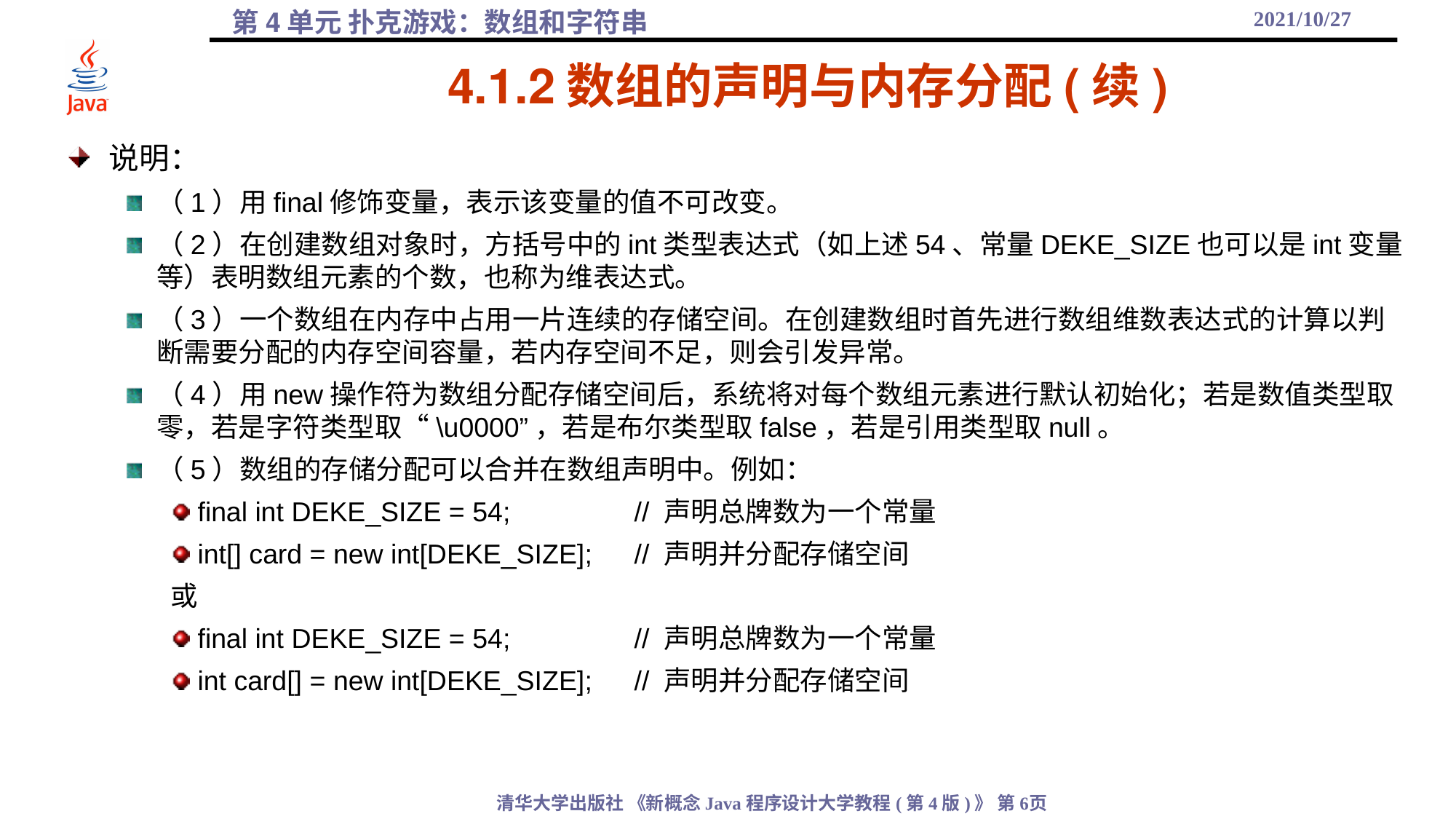

2021/10/27
# 4.1.2数组的声明与内存分配(续)
说明：
（1）用final修饰变量，表示该变量的值不可改变。
（2）在创建数组对象时，方括号中的int类型表达式（如上述54、常量DEKE_SIZE也可以是int变量等）表明数组元素的个数，也称为维表达式。
（3）一个数组在内存中占用一片连续的存储空间。在创建数组时首先进行数组维数表达式的计算以判断需要分配的内存空间容量，若内存空间不足，则会引发异常。
（4）用new操作符为数组分配存储空间后，系统将对每个数组元素进行默认初始化；若是数值类型取零，若是字符类型取“\u0000”，若是布尔类型取false，若是引用类型取null。
（5）数组的存储分配可以合并在数组声明中。例如：
final int DEKE_SIZE = 54;		// 声明总牌数为一个常量
int[] card = new int[DEKE_SIZE];	// 声明并分配存储空间
或
final int DEKE_SIZE = 54;		// 声明总牌数为一个常量
int card[] = new int[DEKE_SIZE];	// 声明并分配存储空间